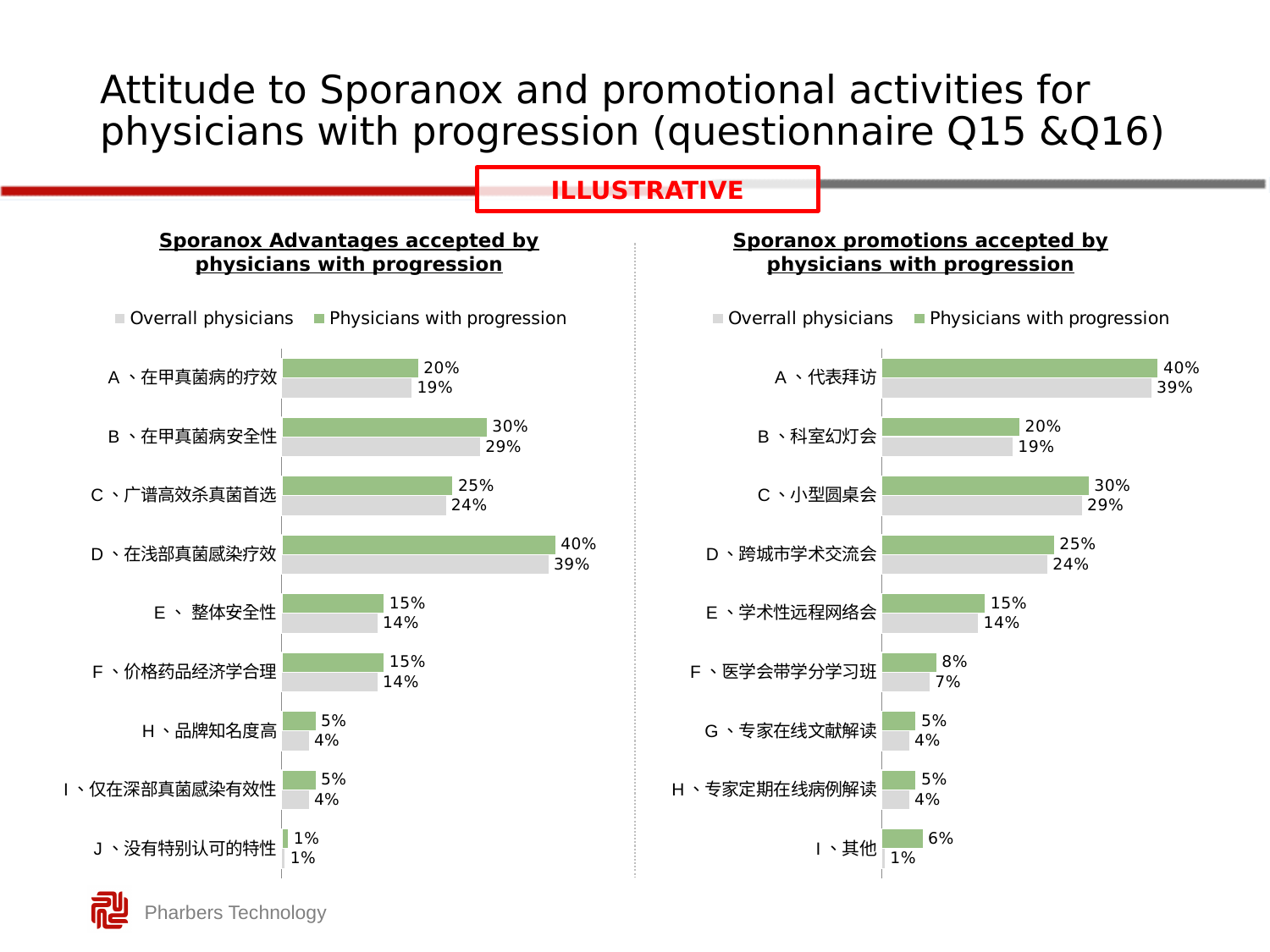

# Attitude to Sporanox and promotional activities for physicians with progression (questionnaire Q15 &Q16)
ILLUSTRATIVE
Sporanox Advantages accepted by physicians with progression
Sporanox promotions accepted by physicians with progression

### Chart

| Category | Physicians with progression | Overrall physicians |
|---|---|---|
| A、在甲真菌病的疗效 | 0.2 | 0.19 |
| B、在甲真菌病安全性 | 0.3 | 0.29 |
| C、广谱高效杀真菌首选 | 0.25 | 0.24 |
| D、在浅部真菌感染疗效 | 0.4 | 0.39 |
| E、 整体安全性 | 0.15 | 0.13999999999999999 |
| F、价格药品经济学合理 | 0.15 | 0.13999999999999999 |
| H、品牌知名度高 | 0.05 | 0.04 |
| I、仅在深部真菌感染有效性 | 0.05 | 0.04 |
| J、没有特别认可的特性 | 0.01 | 0.005 |

### Chart

| Category | Physicians with progression | Overrall physicians |
|---|---|---|
| A、代表拜访 | 0.4 | 0.39 |
| B、科室幻灯会 | 0.2 | 0.19 |
| C、小型圆桌会 | 0.3 | 0.29 |
| D、跨城市学术交流会 | 0.25 | 0.24 |
| E、学术性远程网络会 | 0.15 | 0.13999999999999999 |
| F、医学会带学分学习班 | 0.08 | 0.07 |
| G、专家在线文献解读 | 0.05 | 0.04 |
| H、专家定期在线病例解读 | 0.05 | 0.04 |
| I、其他 | 0.06 | 0.005 |